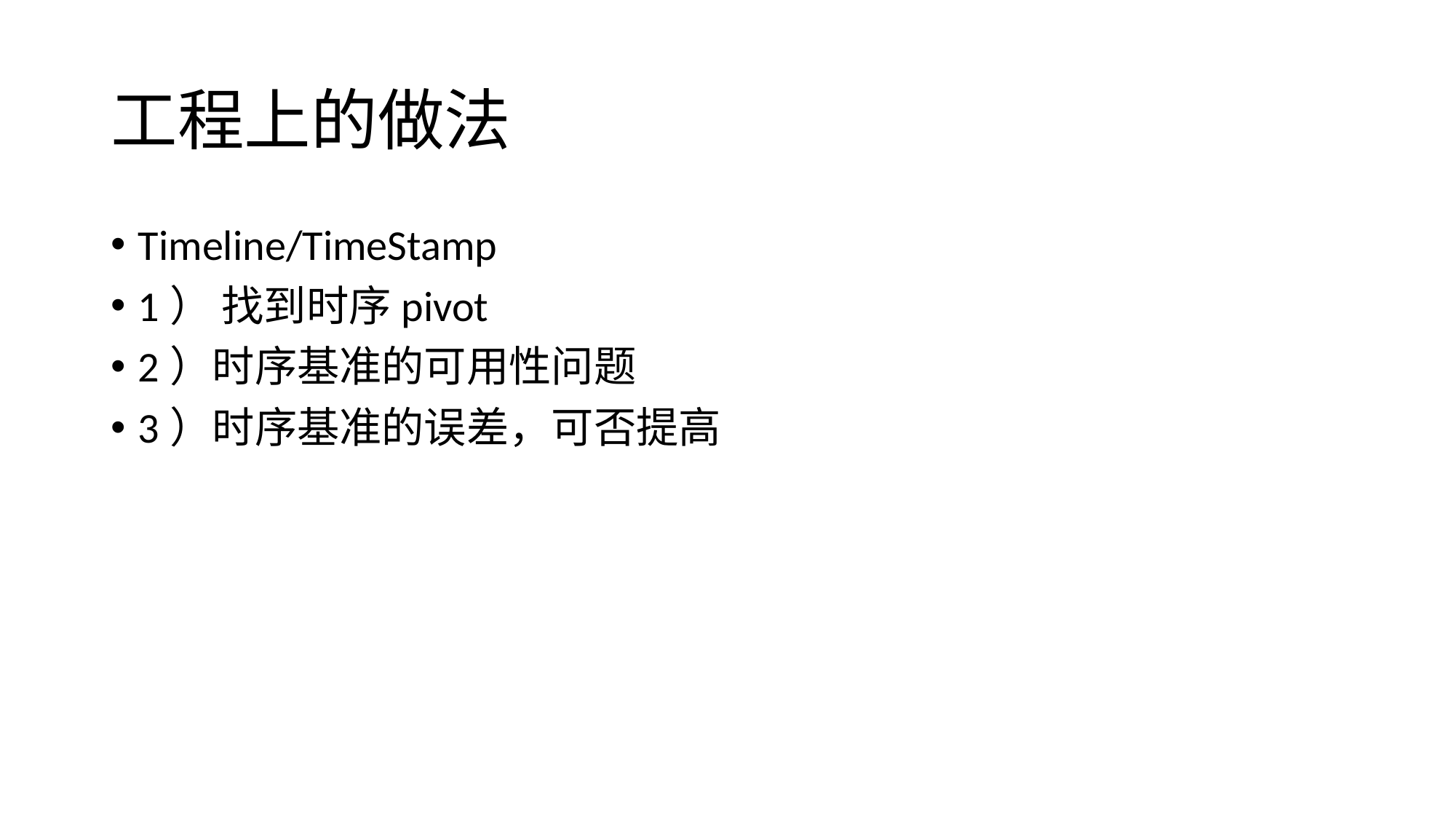

# 工程上的做法
Timeline/TimeStamp
1） 找到时序pivot
2）时序基准的可用性问题
3）时序基准的误差，可否提高